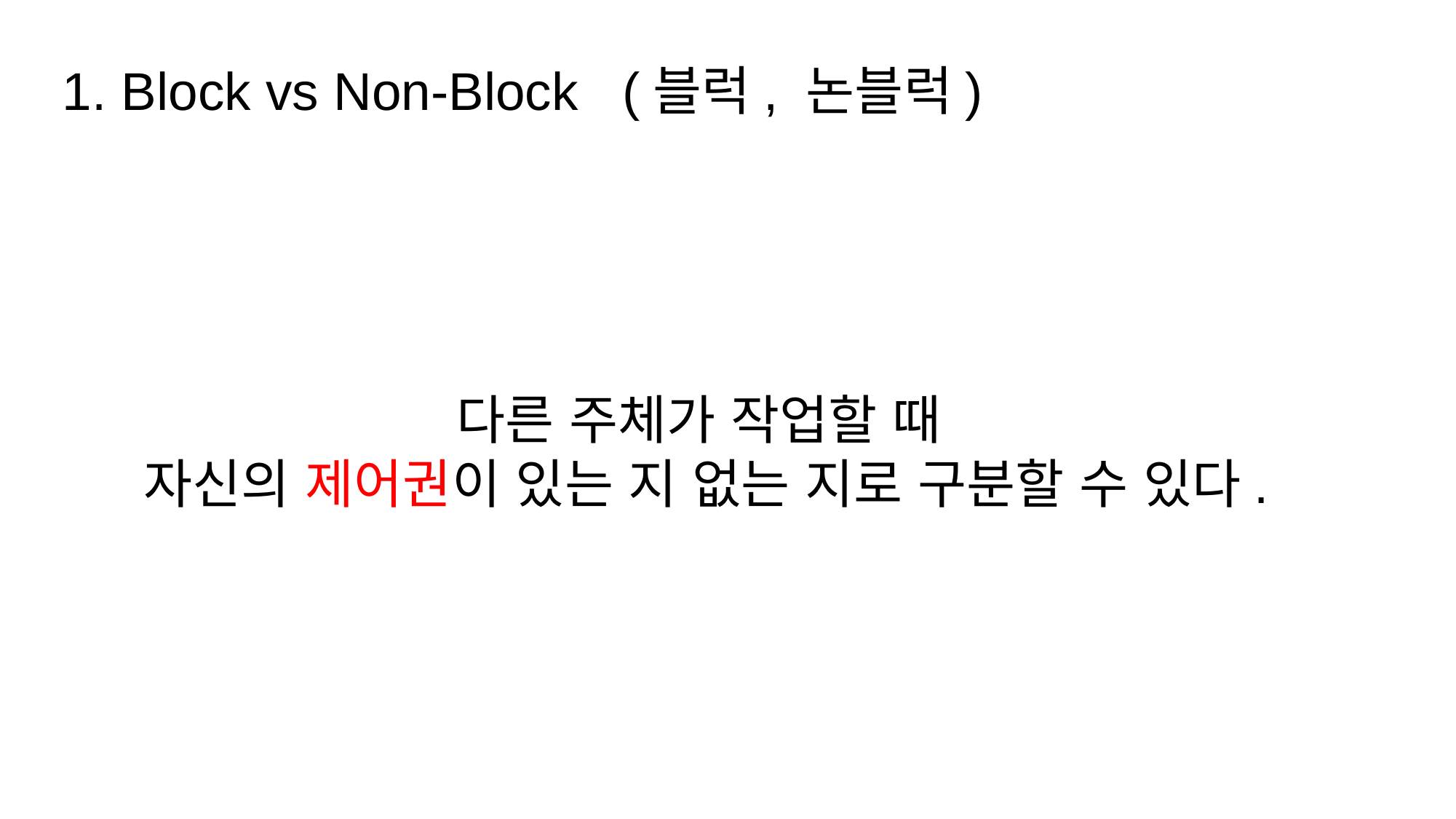

1. Block vs Non-Block   (블럭, 논블럭)
다른 주체가 작업할 때
자신의 제어권이 있는 지 없는 지로 구분할 수 있다.